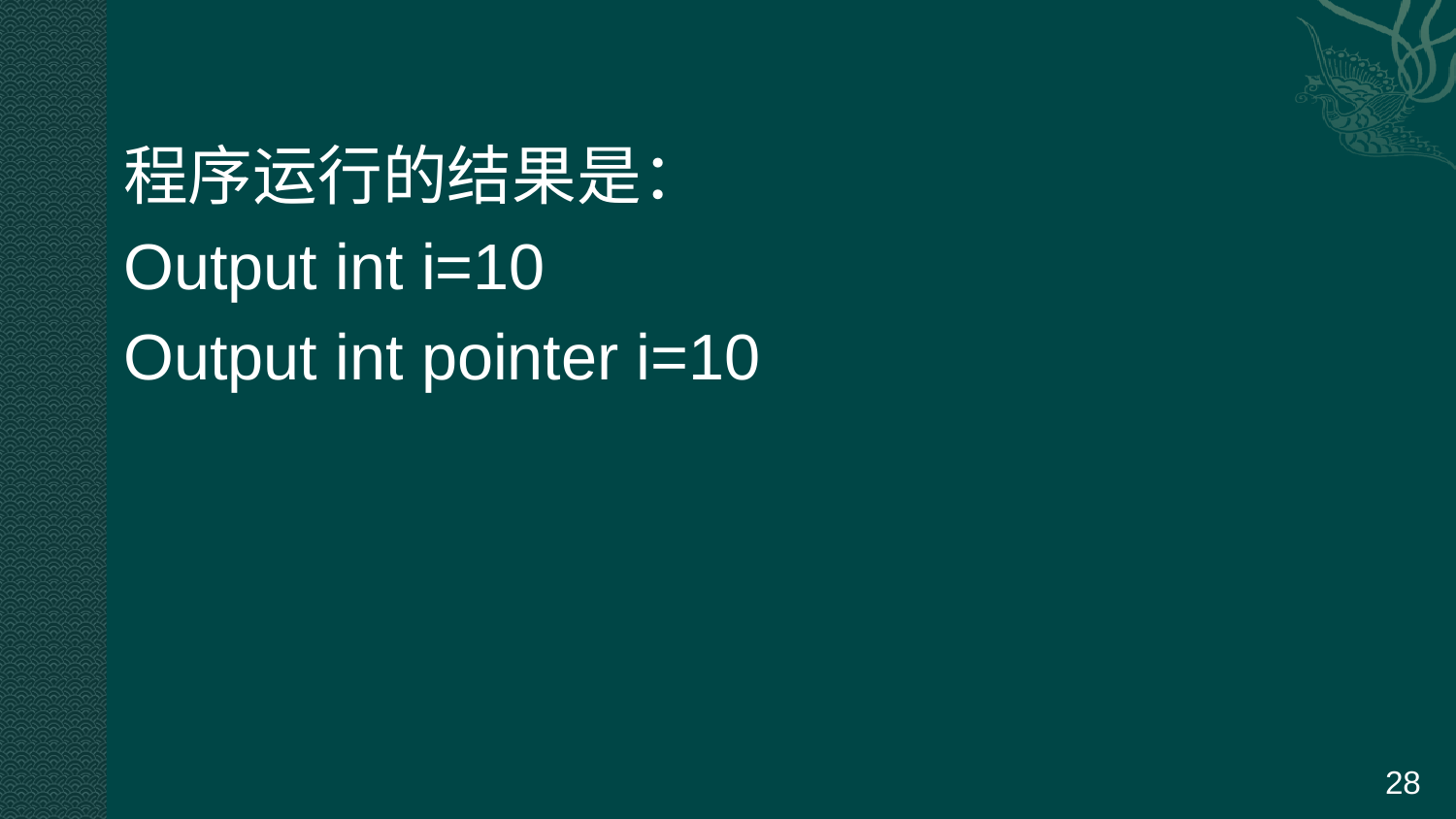

程序运行的结果是：
Output int i=10
Output int pointer i=10

28